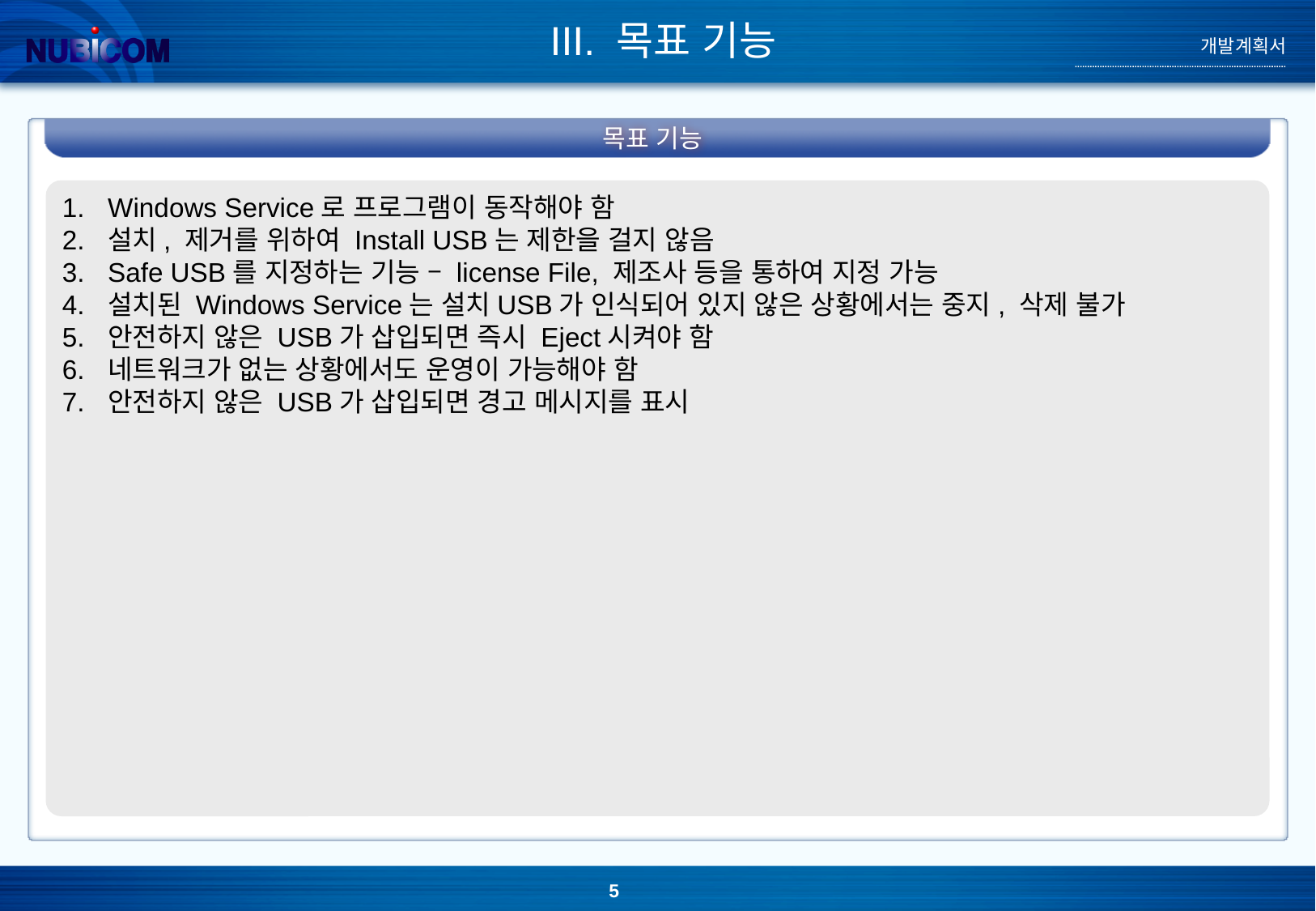

III. 목표 기능
개발계획서
목표 기능
Windows Service로 프로그램이 동작해야 함
설치, 제거를 위하여 Install USB는 제한을 걸지 않음
Safe USB를 지정하는 기능 – license File, 제조사 등을 통하여 지정 가능
설치된 Windows Service는 설치USB가 인식되어 있지 않은 상황에서는 중지, 삭제 불가
안전하지 않은 USB가 삽입되면 즉시 Eject시켜야 함
네트워크가 없는 상황에서도 운영이 가능해야 함
안전하지 않은 USB가 삽입되면 경고 메시지를 표시